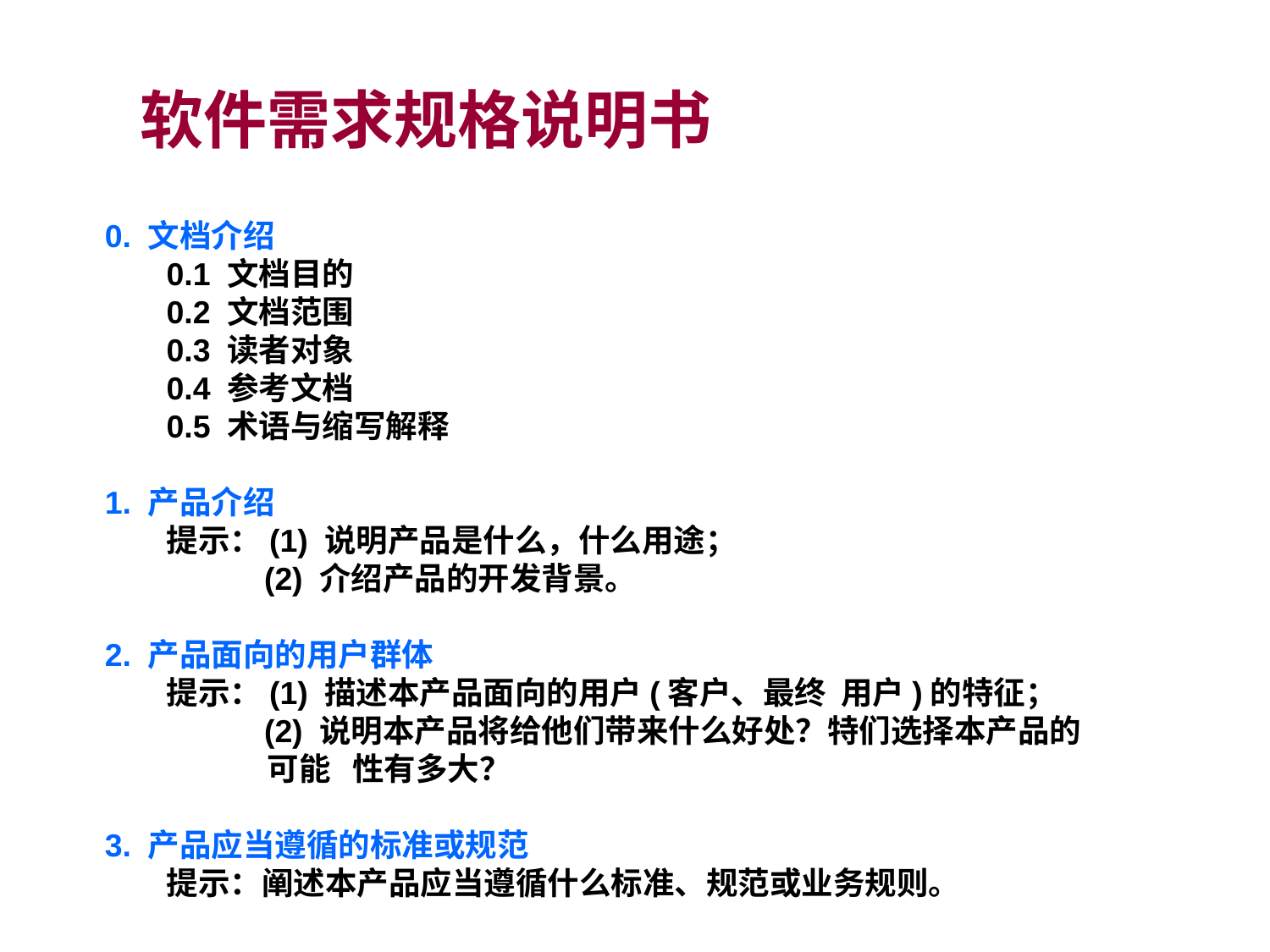

软件需求规格说明书
0. 文档介绍
0.1 文档目的
0.2 文档范围
0.3 读者对象
0.4 参考文档
0.5 术语与缩写解释

1. 产品介绍
提示：(1) 说明产品是什么，什么用途；
           (2) 介绍产品的开发背景。

2. 产品面向的用户群体
提示：(1) 描述本产品面向的用户(客户、最终  用户)的特征；
           (2) 说明本产品将给他们带来什么好处？特们选择本产品的                 可能   性有多大？

3. 产品应当遵循的标准或规范
提示：阐述本产品应当遵循什么标准、规范或业务规则。